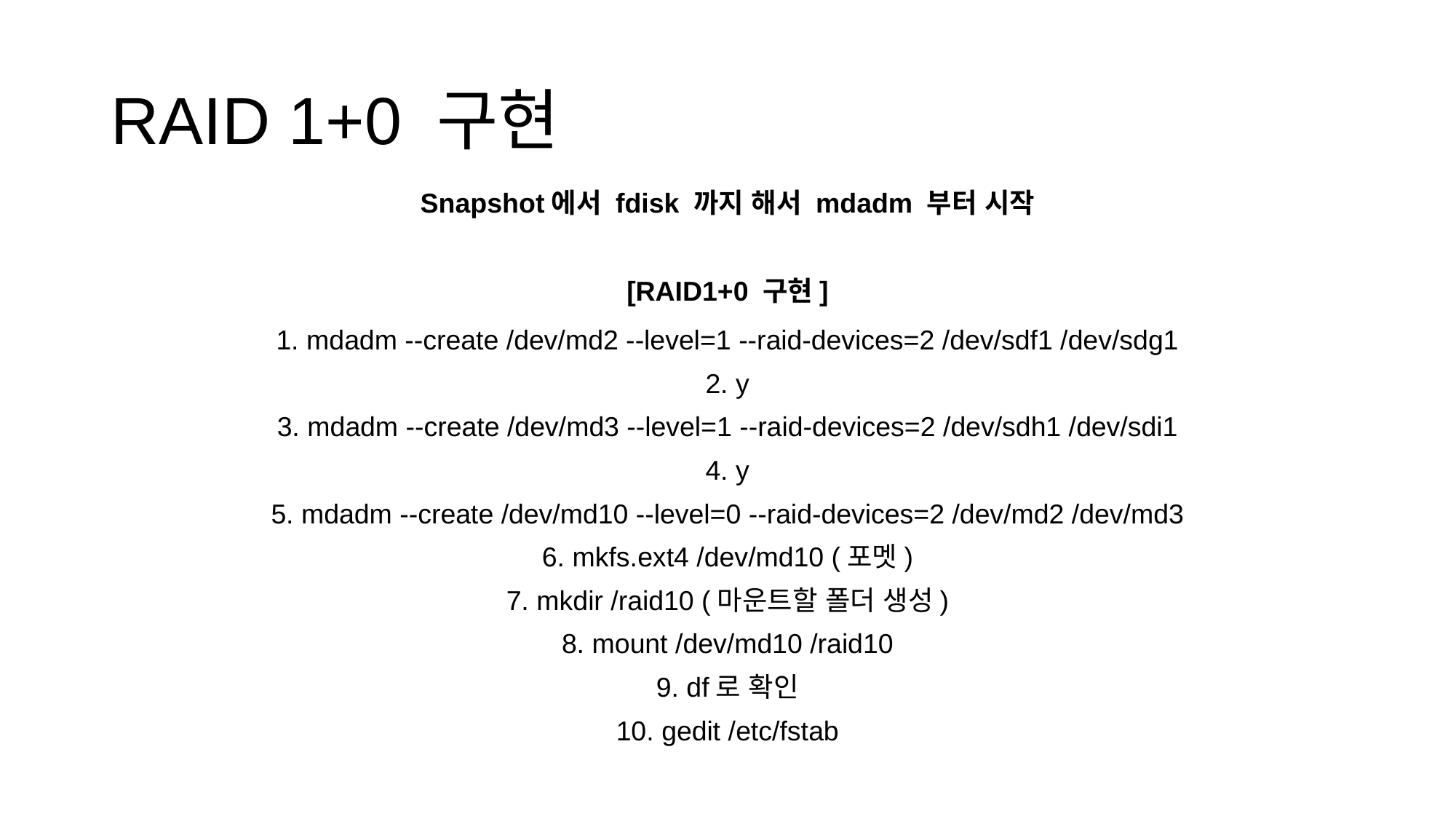

# RAID 1+0 구현
Snapshot에서 fdisk 까지 해서 mdadm 부터 시작
[RAID1+0 구현]
1. mdadm --create /dev/md2 --level=1 --raid-devices=2 /dev/sdf1 /dev/sdg1
6. mkfs.ext4 /dev/md10 (포멧)
7. mkdir /raid10 (마운트할 폴더 생성)
8. mount /dev/md10 /raid10
9. df로 확인
10. gedit /etc/fstab
2. y
3. mdadm --create /dev/md3 --level=1 --raid-devices=2 /dev/sdh1 /dev/sdi1
4. y
5. mdadm --create /dev/md10 --level=0 --raid-devices=2 /dev/md2 /dev/md3